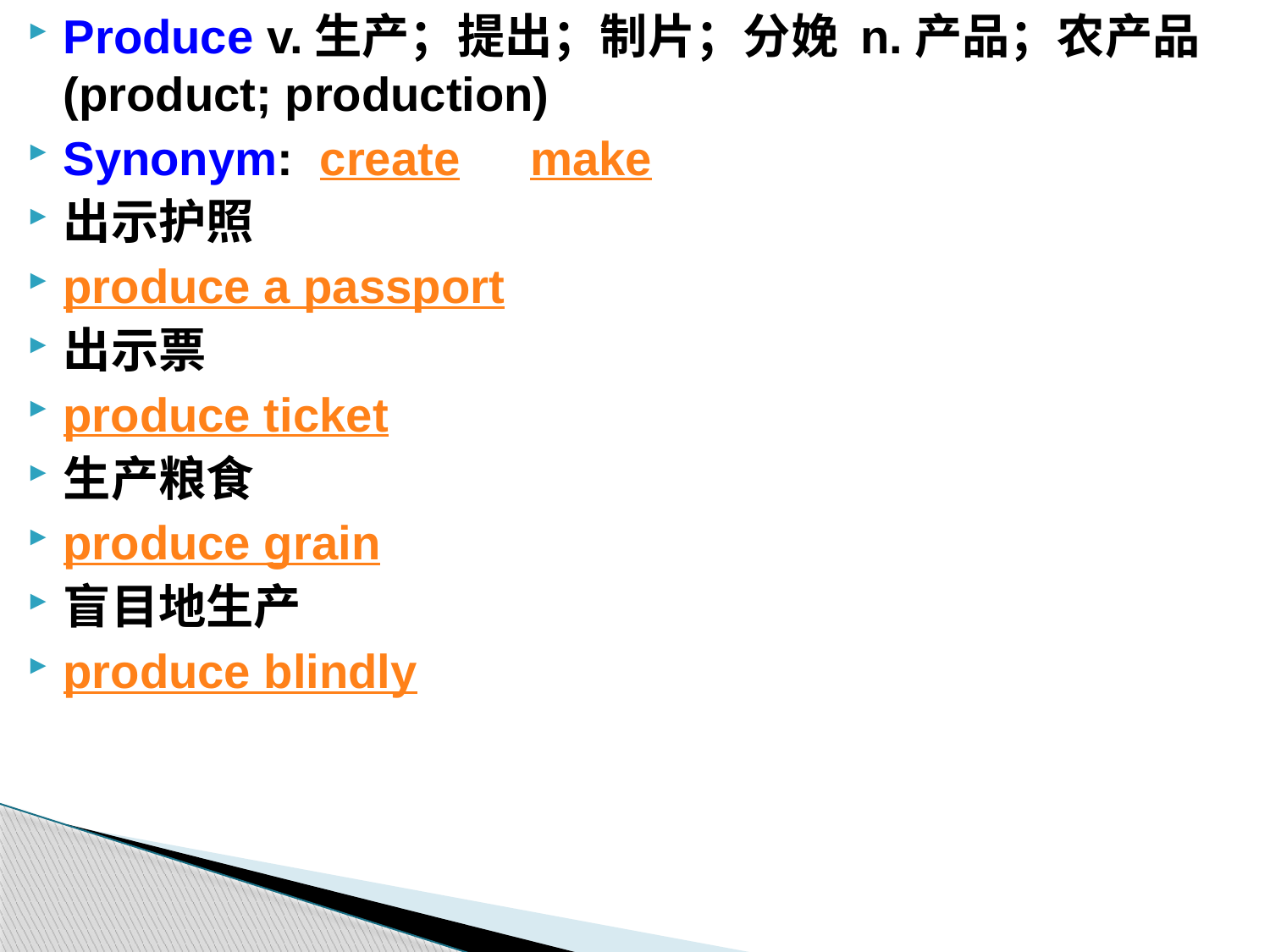

Produce v.生产；提出；制片；分娩 n.产品；农产品 (product; production)
Synonym:  create　 make
出示护照
produce a passport
出示票
produce ticket
生产粮食
produce grain
盲目地生产
produce blindly